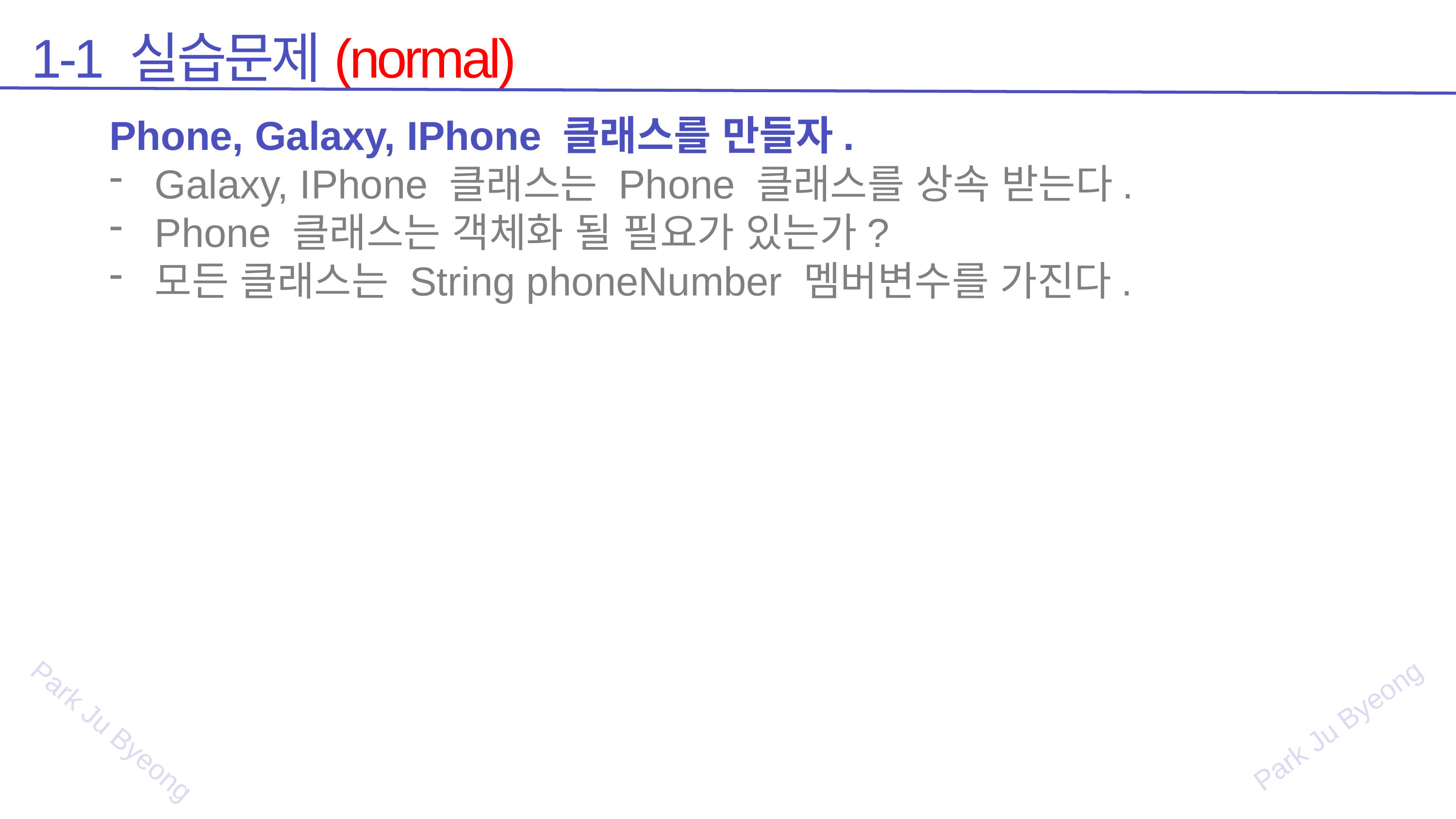

1-1 실습문제(normal)
Phone, Galaxy, IPhone 클래스를 만들자.
Galaxy, IPhone 클래스는 Phone 클래스를 상속 받는다.
Phone 클래스는 객체화 될 필요가 있는가?
모든 클래스는 String phoneNumber 멤버변수를 가진다.